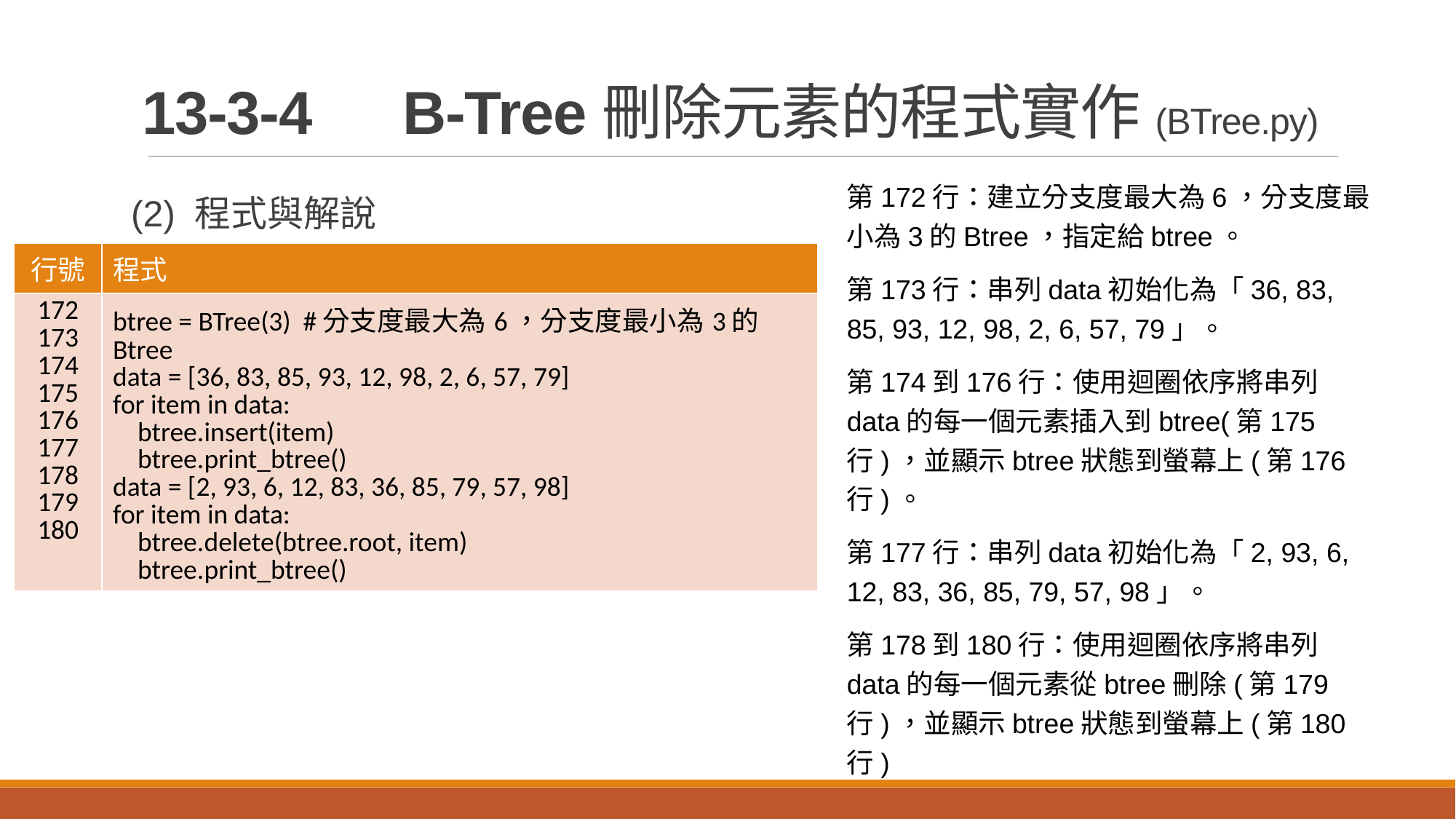

# 13-3-4　B-Tree刪除元素的程式實作(BTree.py)
(2) 程式與解說
第172行：建立分支度最大為6，分支度最小為3的Btree，指定給btree。
第173行：串列data初始化為「36, 83, 85, 93, 12, 98, 2, 6, 57, 79」。
第174到176行：使用迴圈依序將串列data的每一個元素插入到btree(第175行)，並顯示btree狀態到螢幕上(第176行)。
第177行：串列data初始化為「2, 93, 6, 12, 83, 36, 85, 79, 57, 98」。
第178到180行：使用迴圈依序將串列data的每一個元素從btree刪除(第179行)，並顯示btree狀態到螢幕上(第180行)
| 行號 | 程式 |
| --- | --- |
| 172 173 174 175 176 177 178 179 180 | btree = BTree(3) #分支度最大為6，分支度最小為3的Btree data = [36, 83, 85, 93, 12, 98, 2, 6, 57, 79] for item in data: btree.insert(item) btree.print\_btree() data = [2, 93, 6, 12, 83, 36, 85, 79, 57, 98] for item in data: btree.delete(btree.root, item) btree.print\_btree() |